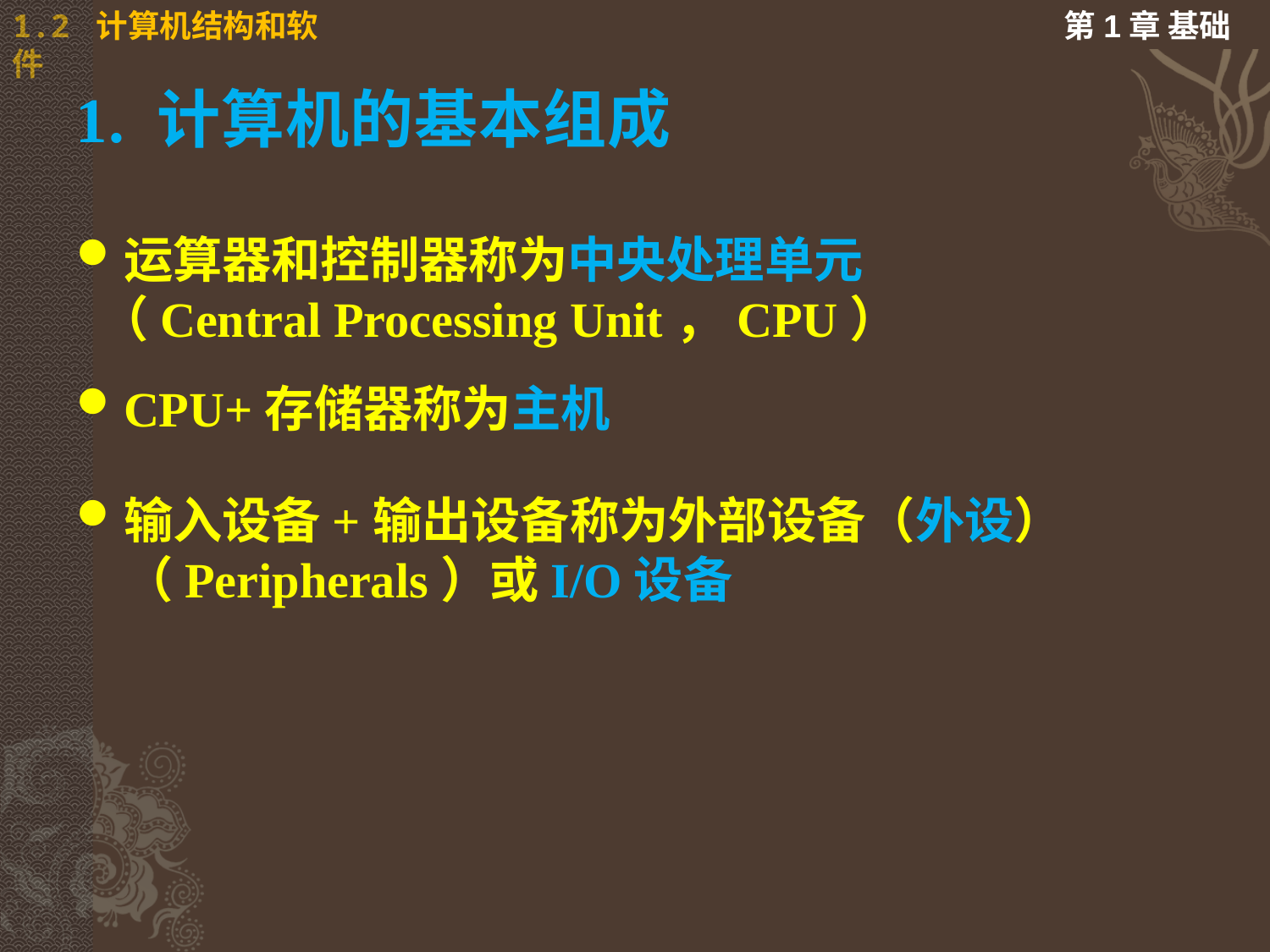

# 1. 计算机的基本组成
运算器和控制器称为中央处理单元
 （Central Processing Unit，CPU）
CPU+存储器称为主机
输入设备+输出设备称为外部设备（外设）（Peripherals）或I/O设备